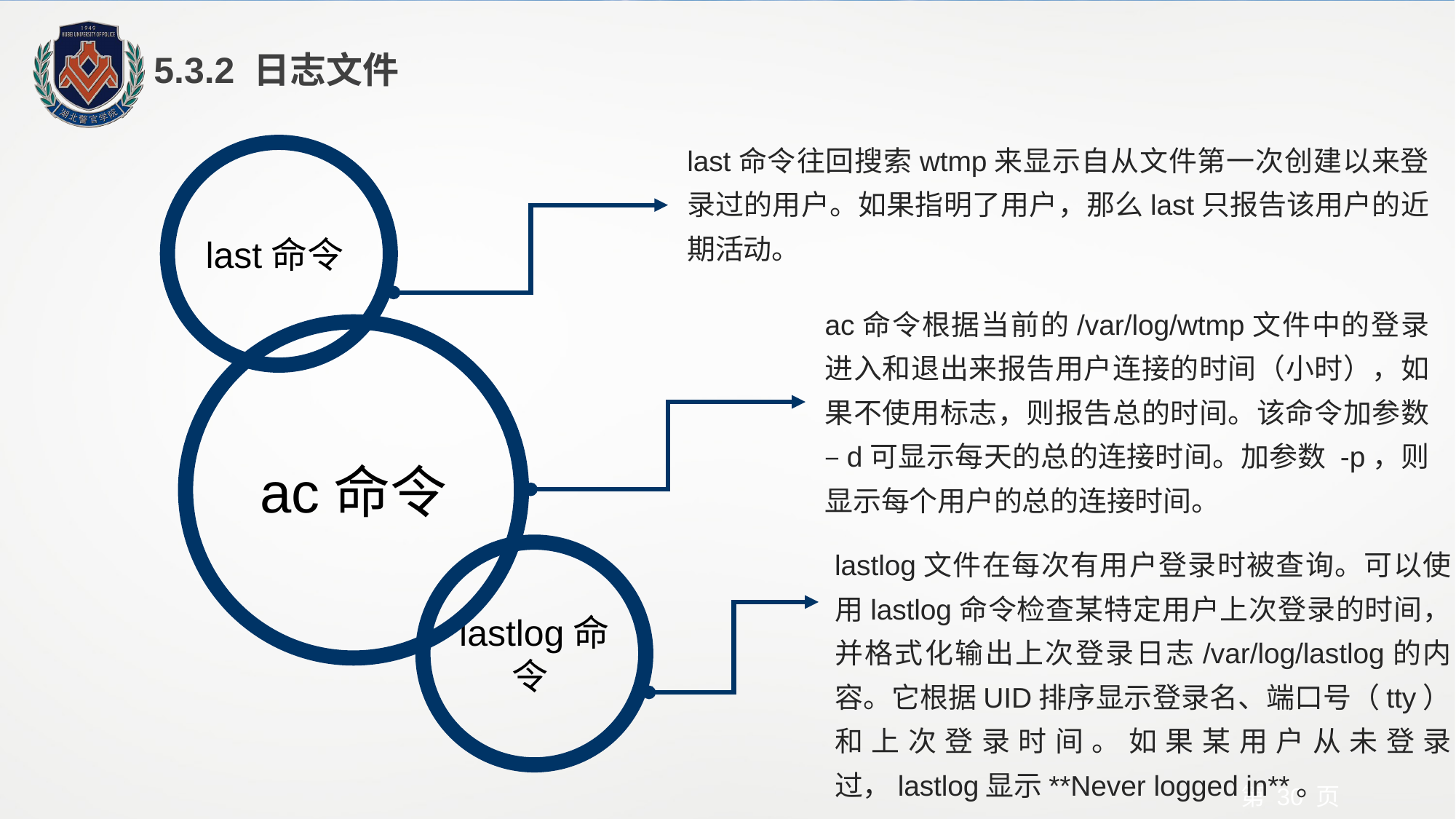

5.3.2 日志文件
last命令往回搜索wtmp来显示自从文件第一次创建以来登录过的用户。如果指明了用户，那么last只报告该用户的近期活动。
last命令
ac命令根据当前的/var/log/wtmp文件中的登录进入和退出来报告用户连接的时间（小时），如果不使用标志，则报告总的时间。该命令加参数 –d可显示每天的总的连接时间。加参数 -p，则显示每个用户的总的连接时间。
ac命令
lastlog文件在每次有用户登录时被查询。可以使用lastlog命令检查某特定用户上次登录的时间，并格式化输出上次登录日志/var/log/lastlog的内容。它根据UID排序显示登录名、端口号（tty）和上次登录时间。如果某用户从未登录过，lastlog显示**Never logged in**。
lastlog命令